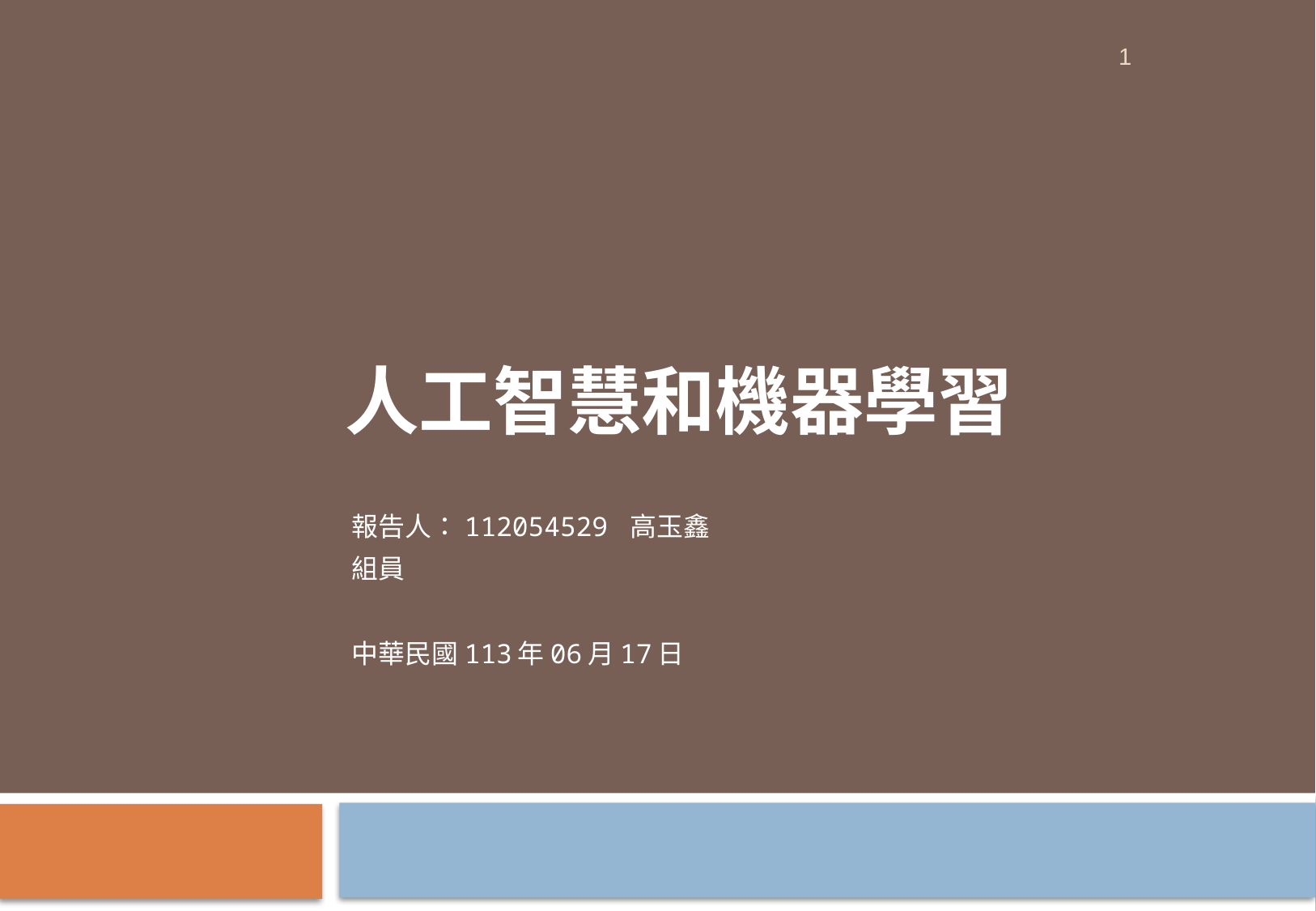

1
# 人工智慧和機器學習
報告人：112054529 高玉鑫
組員

中華民國113年06月17日